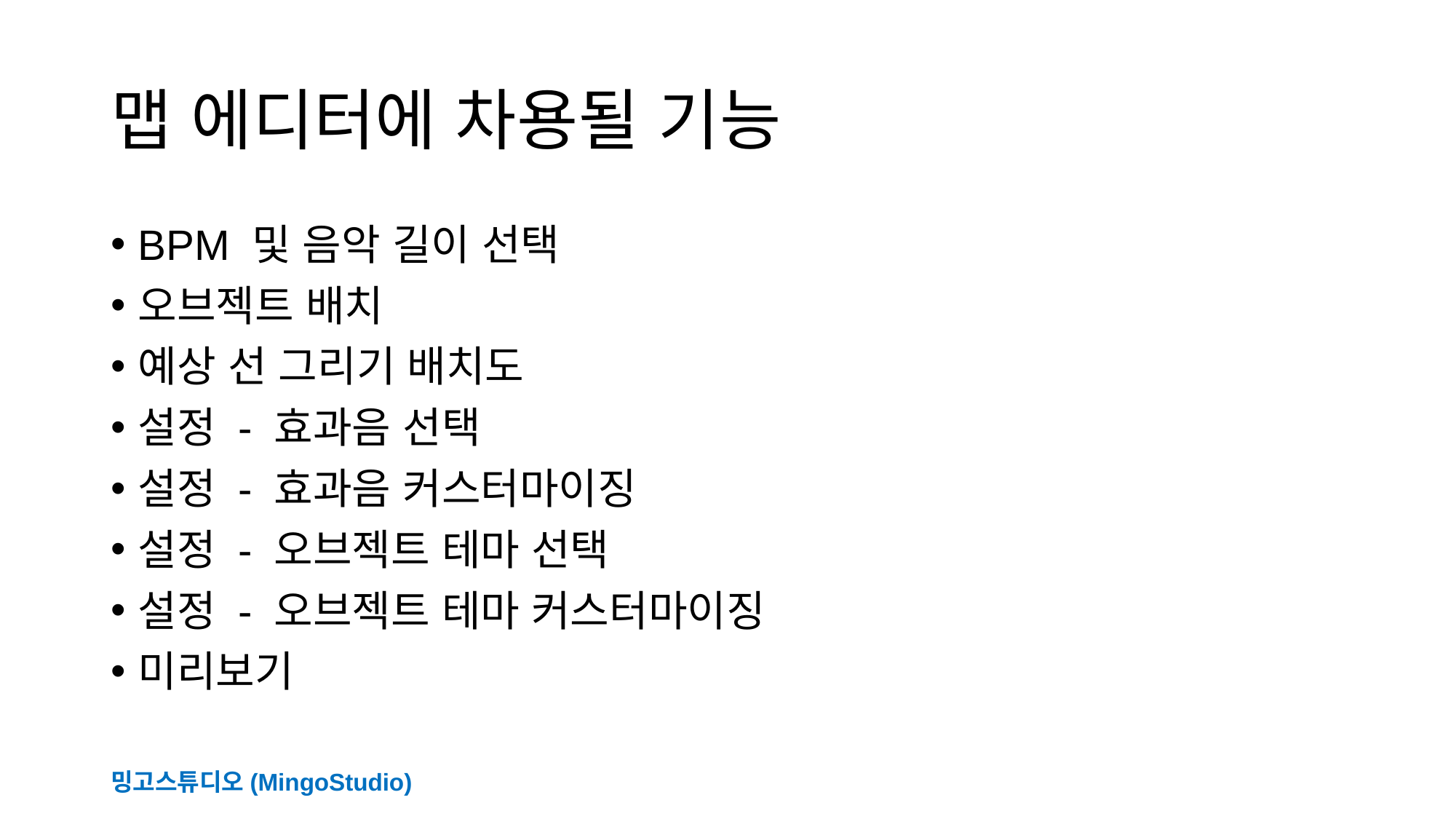

# 맵 에디터에 차용될 기능
BPM 및 음악 길이 선택
오브젝트 배치
예상 선 그리기 배치도
설정 - 효과음 선택
설정 - 효과음 커스터마이징
설정 - 오브젝트 테마 선택
설정 - 오브젝트 테마 커스터마이징
미리보기
밍고스튜디오(MingoStudio)